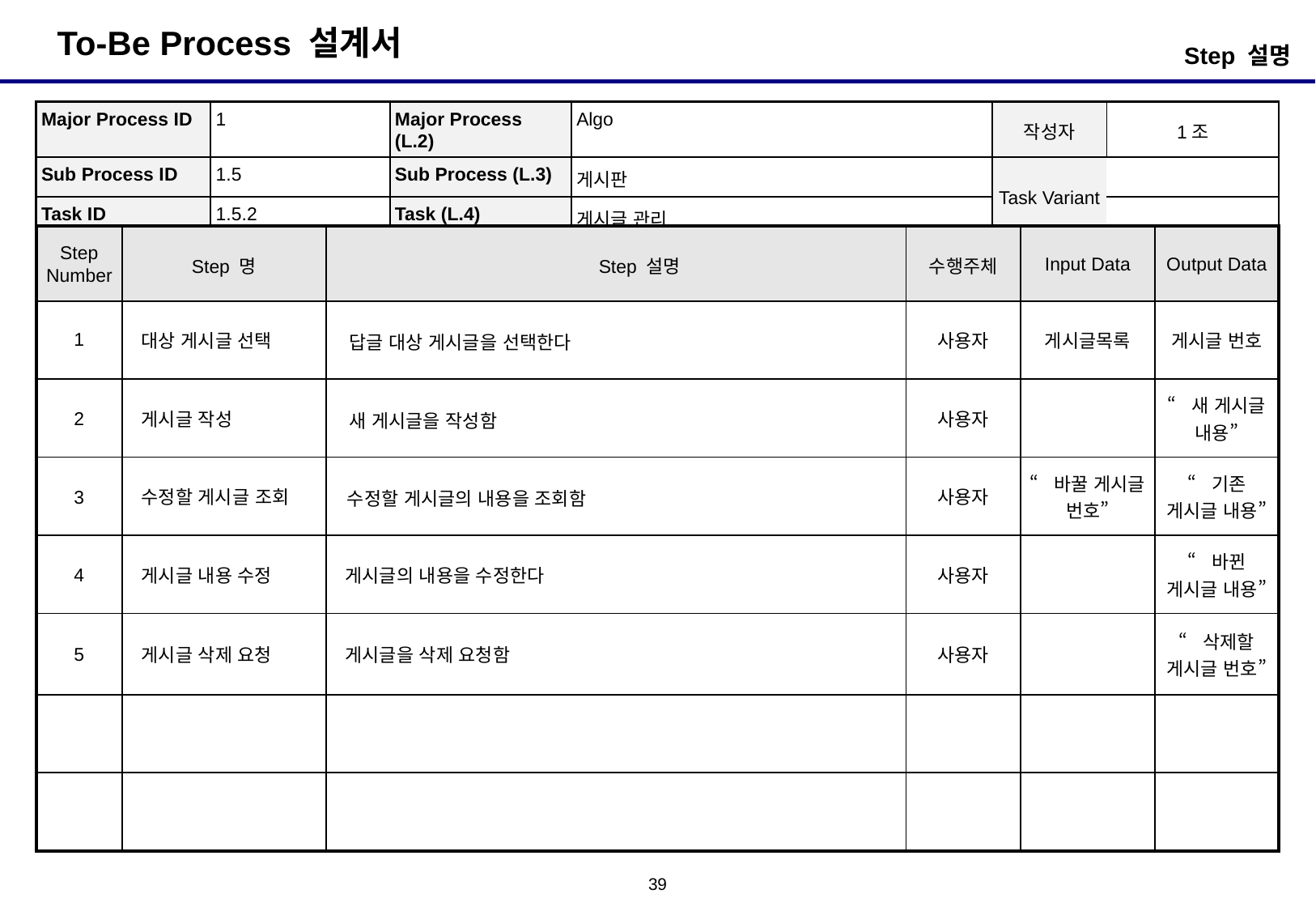

Step 설명
| Major Process ID | 1 | Major Process (L.2) | Algo | 작성자 | 1조 |
| --- | --- | --- | --- | --- | --- |
| Sub Process ID | 1.5 | Sub Process (L.3) | 게시판 | Task Variant |  |
| Task ID | 1.5.2 | Task (L.4) | 게시글 관리 |  |  |
| Step Number | Step 명 | Step 설명 | 수행주체 | Input Data | Output Data |
| --- | --- | --- | --- | --- | --- |
| 1 | 대상 게시글 선택 | 답글 대상 게시글을 선택한다 | 사용자 | 게시글목록 | 게시글 번호 |
| 2 | 게시글 작성 | 새 게시글을 작성함 | 사용자 |  | “새 게시글 내용” |
| 3 | 수정할 게시글 조회 | 수정할 게시글의 내용을 조회함 | 사용자 | “바꿀 게시글 번호” | “기존 게시글 내용” |
| 4 | 게시글 내용 수정 | 게시글의 내용을 수정한다 | 사용자 |  | “바뀐 게시글 내용” |
| 5 | 게시글 삭제 요청 | 게시글을 삭제 요청함 | 사용자 |  | “삭제할 게시글 번호” |
|  |  |  |  |  |  |
|  |  |  |  |  |  |